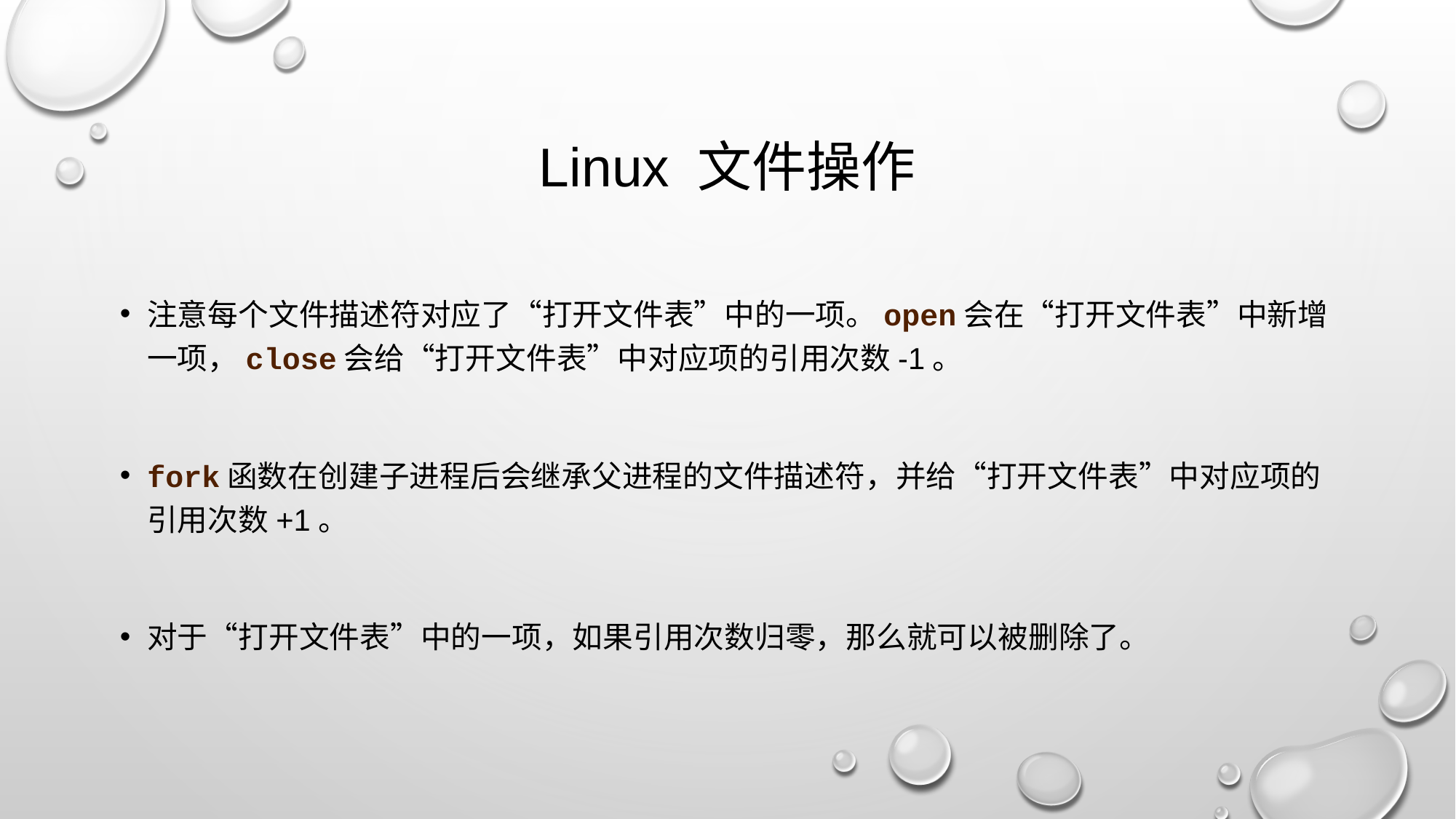

# Linux 文件操作
注意每个文件描述符对应了“打开文件表”中的一项。open会在“打开文件表”中新增一项，close会给“打开文件表”中对应项的引用次数-1。

fork函数在创建子进程后会继承父进程的文件描述符，并给“打开文件表”中对应项的引用次数+1。

对于“打开文件表”中的一项，如果引用次数归零，那么就可以被删除了。